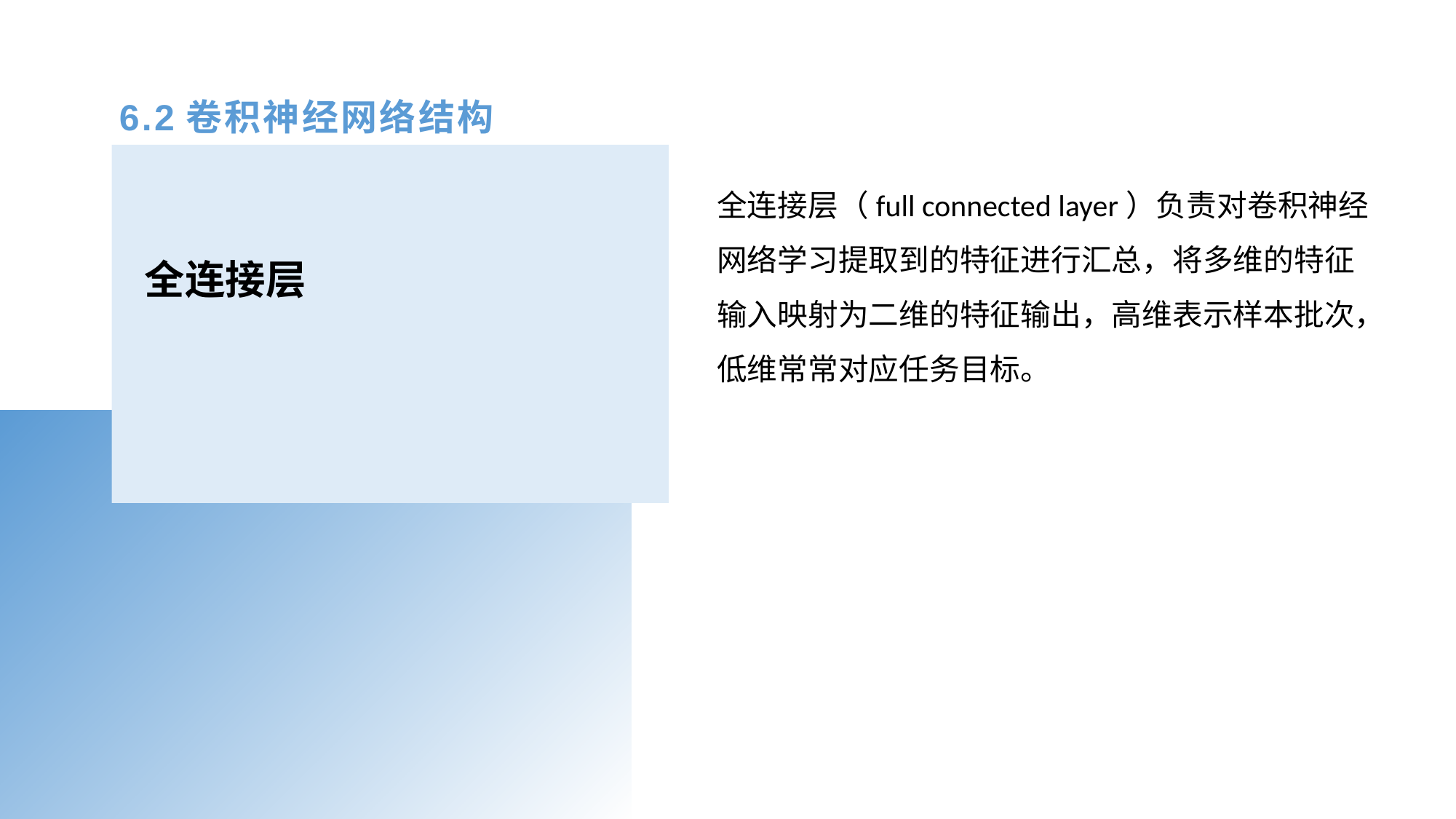

6.2卷积神经网络结构

全连接层（full connected layer）负责对卷积神经网络学习提取到的特征进行汇总，将多维的特征输入映射为二维的特征输出，高维表示样本批次，低维常常对应任务目标。
全连接层